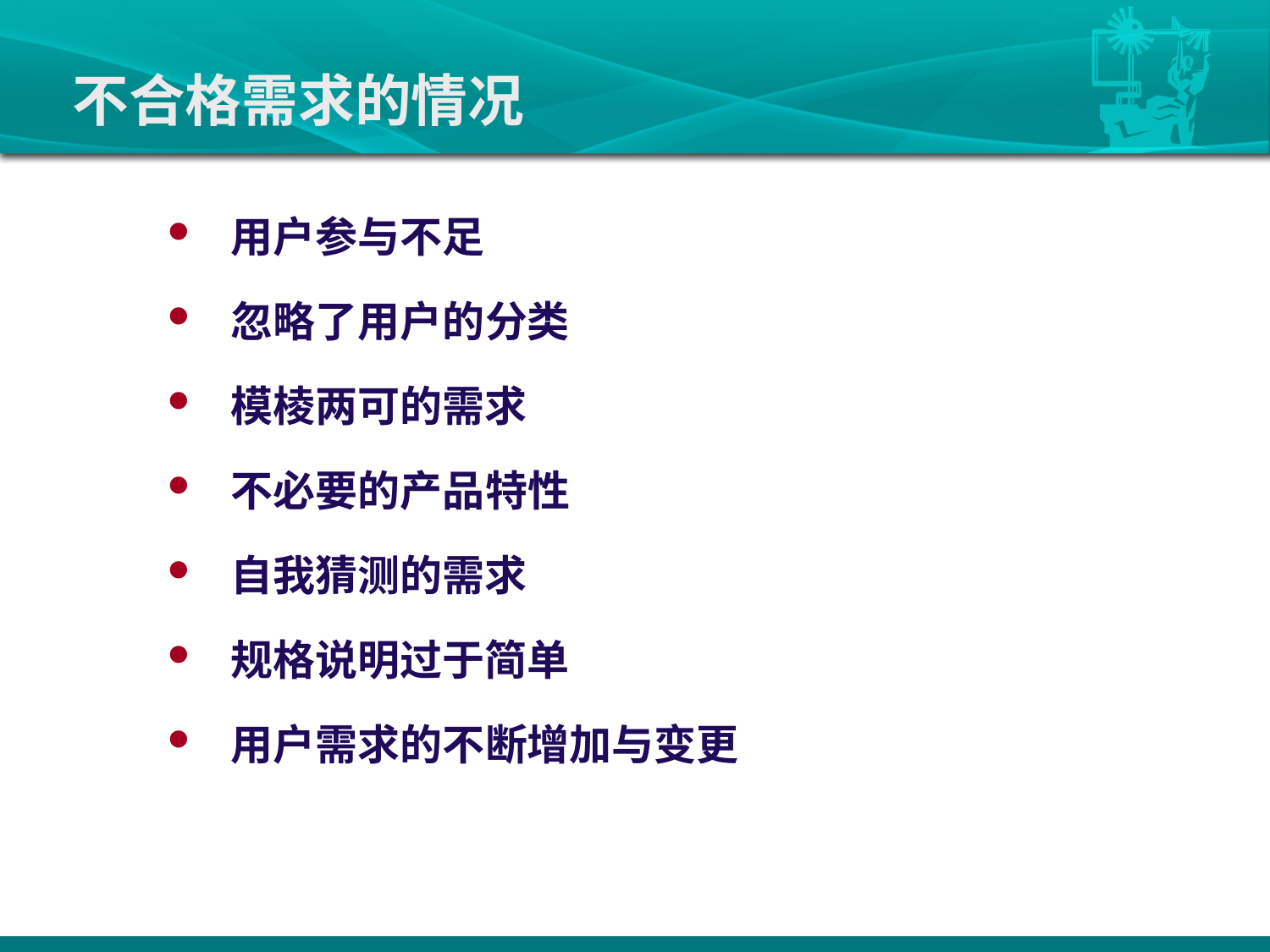

# 不合格需求的情况
用户参与不足
忽略了用户的分类
模棱两可的需求
不必要的产品特性
自我猜测的需求
规格说明过于简单
用户需求的不断增加与变更